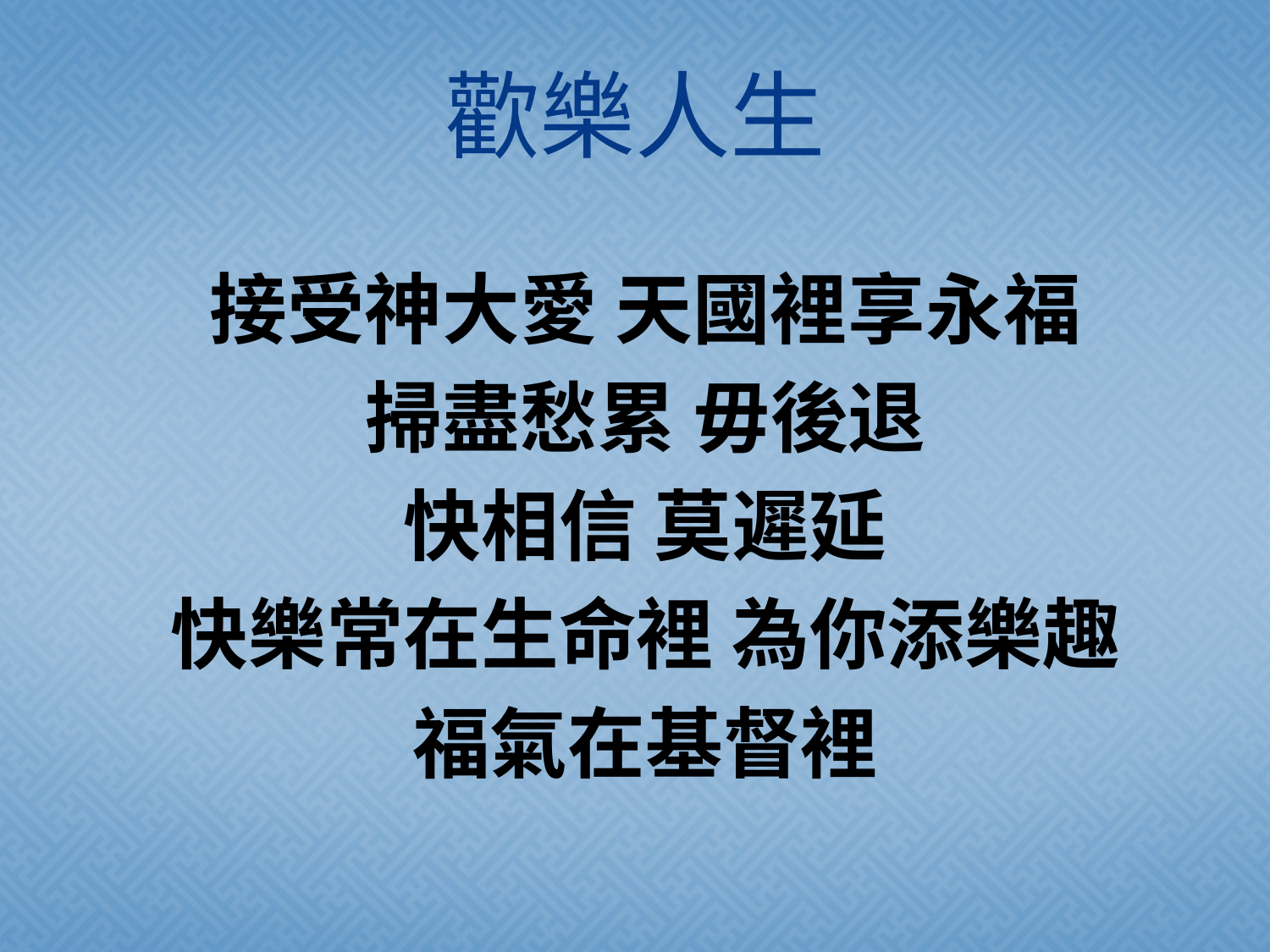

# 歡樂人生
接受神大愛 天國裡享永福
掃盡愁累 毋後退
快相信 莫遲延
快樂常在生命裡 為你添樂趣
福氣在基督裡